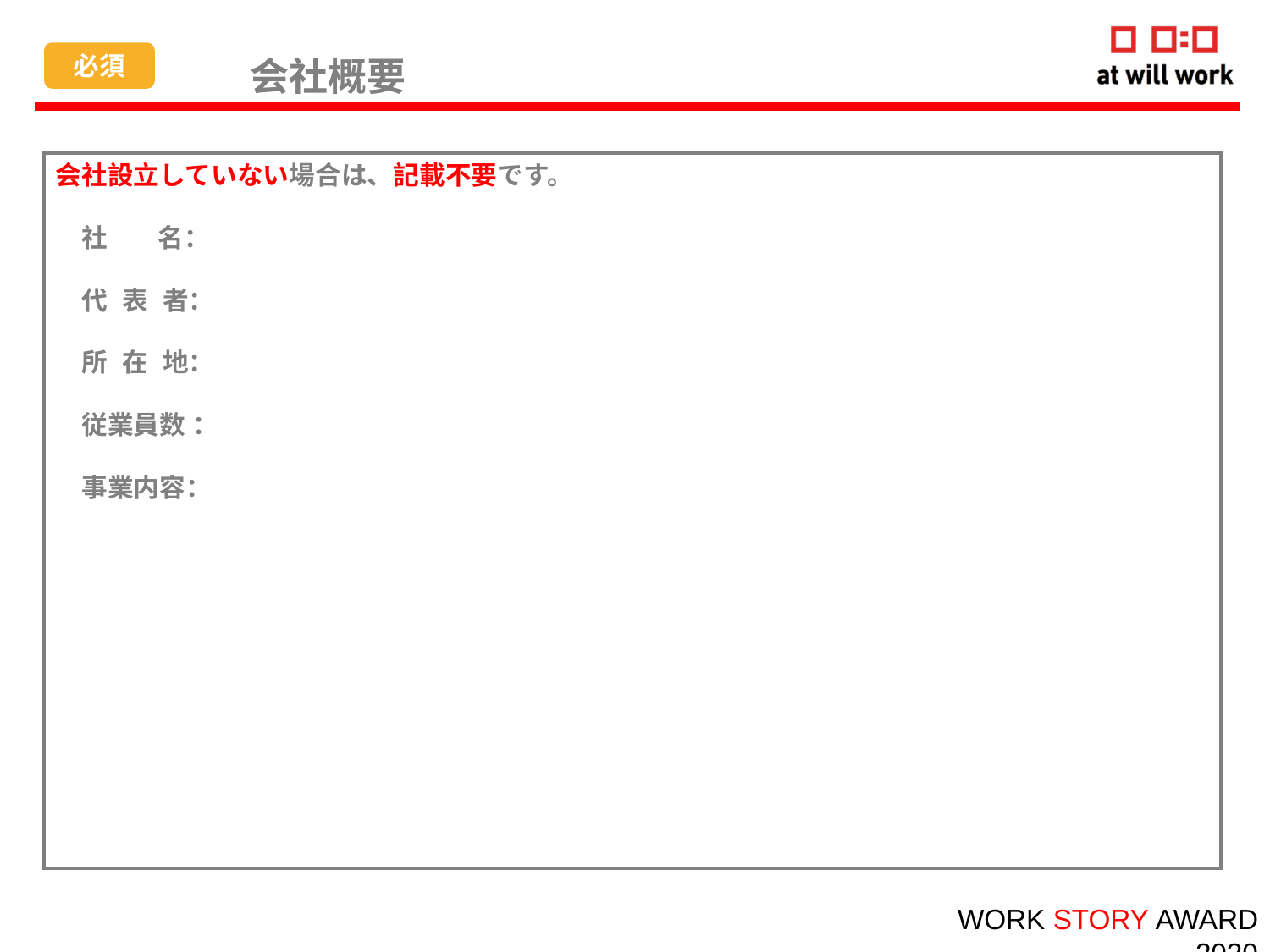

必須
　　　　　会社概要
会社設立していない場合は、記載不要です。

　社       名：

　代  表  者：

　所  在  地：

　従業員数 ：

　事業内容：